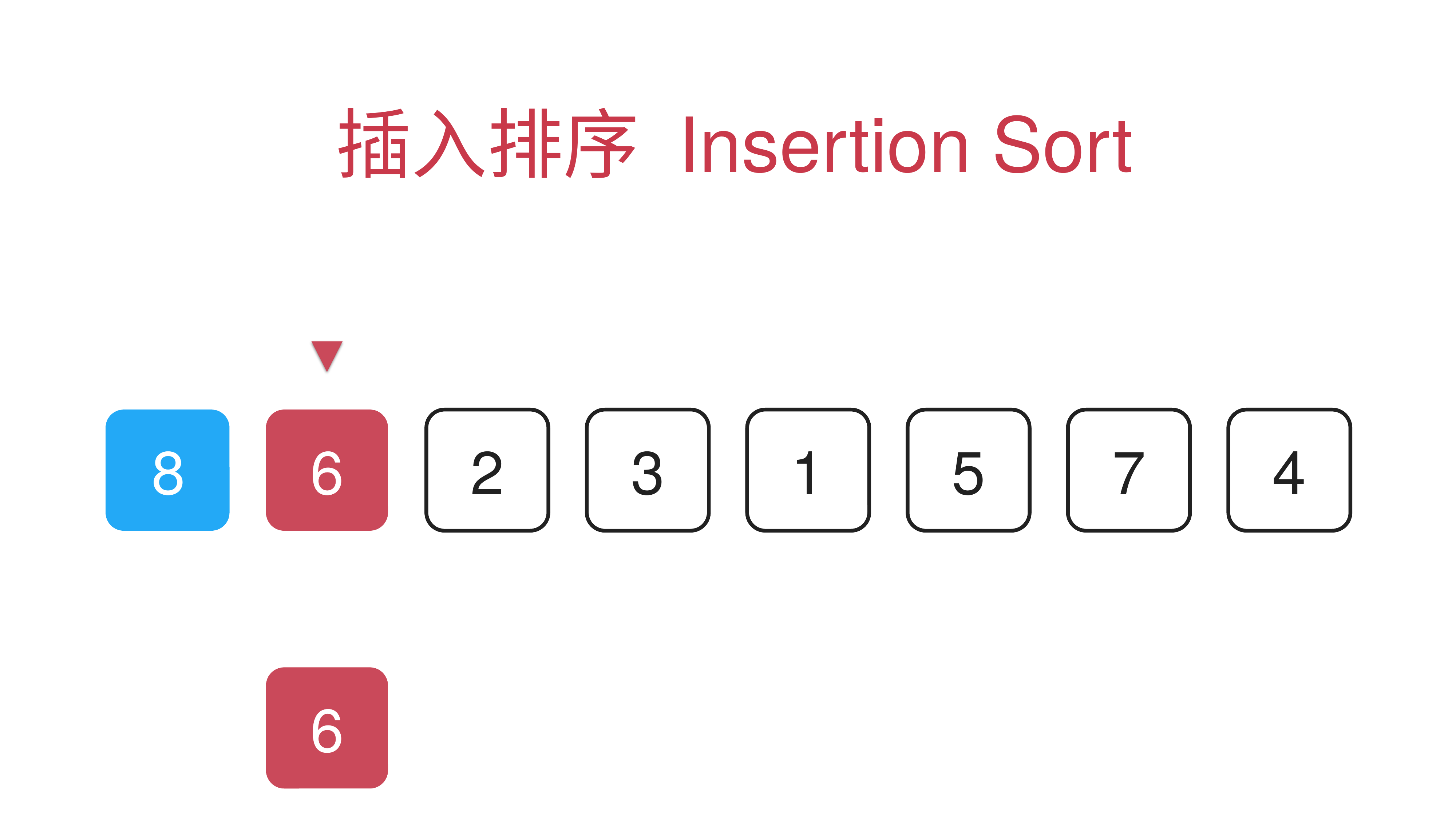

# 插入排序 Insertion Sort

8
8
6
2
3
1
5
7
4
6